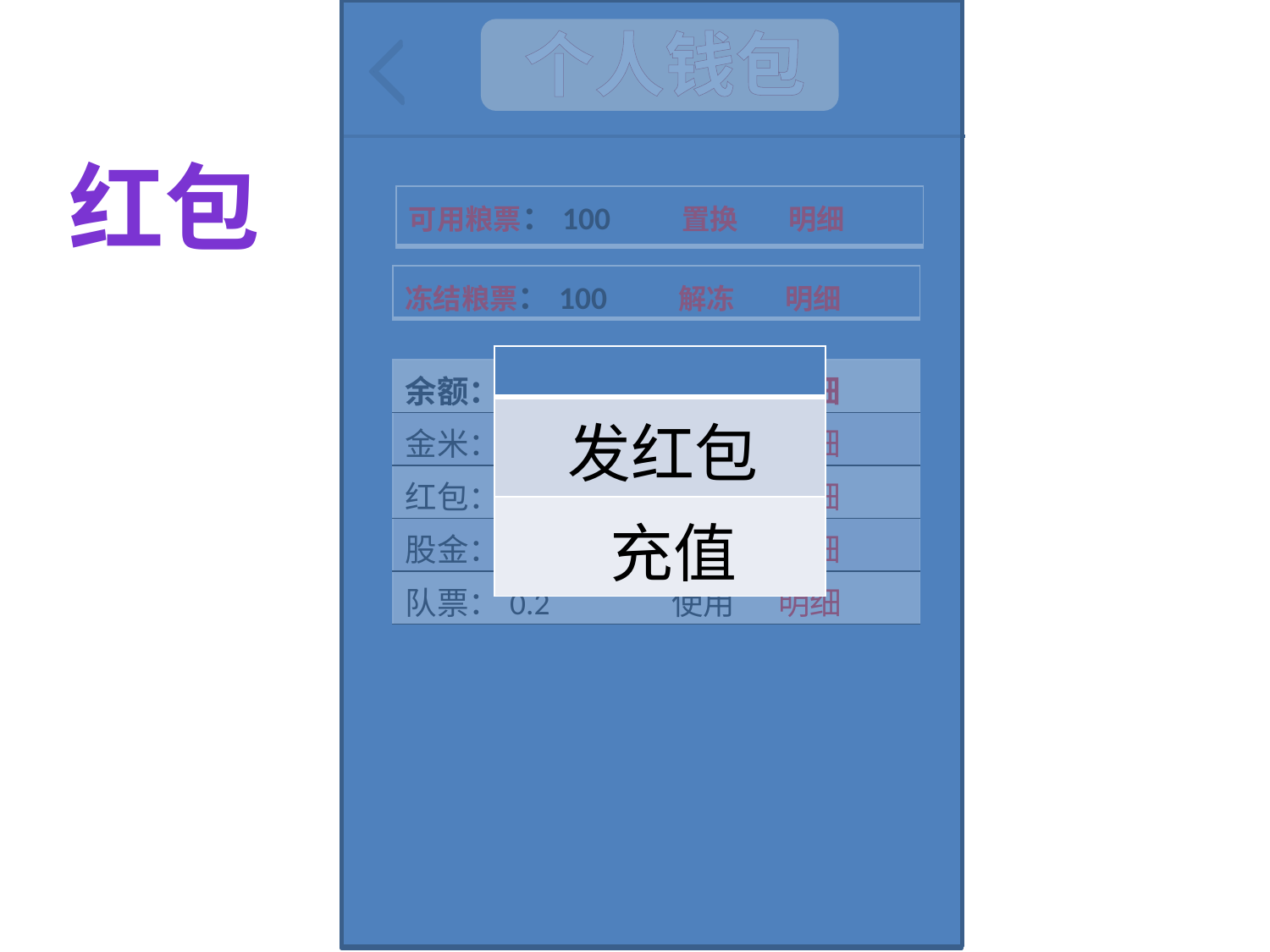

个人钱包

红包
| 可用粮票：100 置换 明细 |
| --- |
| 冻结粮票：100 解冻 明细 |
| --- |
|  |
| --- |
| 发红包 |
| 充值 |
| 余额：50 提现 明细 |
| --- |
| 金米：10 消费 明细 |
| 红包：10 消费 明细 |
| 股金：20 消费 明细 |
| 队票：0.2 使用 明细 |